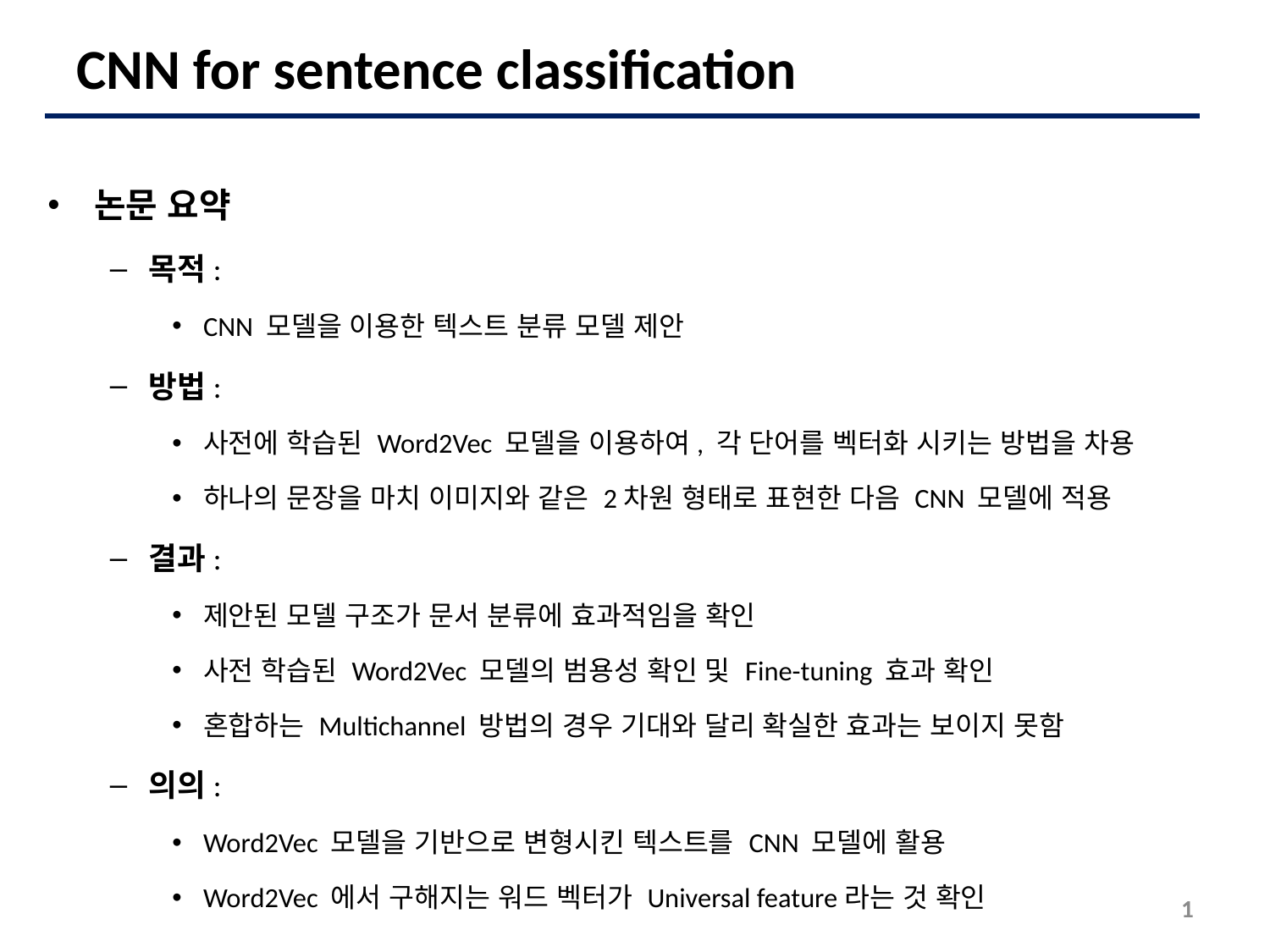

# CNN for sentence classification
논문 요약
목적:
CNN 모델을 이용한 텍스트 분류 모델 제안
방법:
사전에 학습된 Word2Vec 모델을 이용하여, 각 단어를 벡터화 시키는 방법을 차용
하나의 문장을 마치 이미지와 같은 2차원 형태로 표현한 다음 CNN 모델에 적용
결과:
제안된 모델 구조가 문서 분류에 효과적임을 확인
사전 학습된 Word2Vec 모델의 범용성 확인 및 Fine-tuning 효과 확인
혼합하는 Multichannel 방법의 경우 기대와 달리 확실한 효과는 보이지 못함
의의:
Word2Vec 모델을 기반으로 변형시킨 텍스트를 CNN 모델에 활용
Word2Vec 에서 구해지는 워드 벡터가 Universal feature라는 것 확인

1